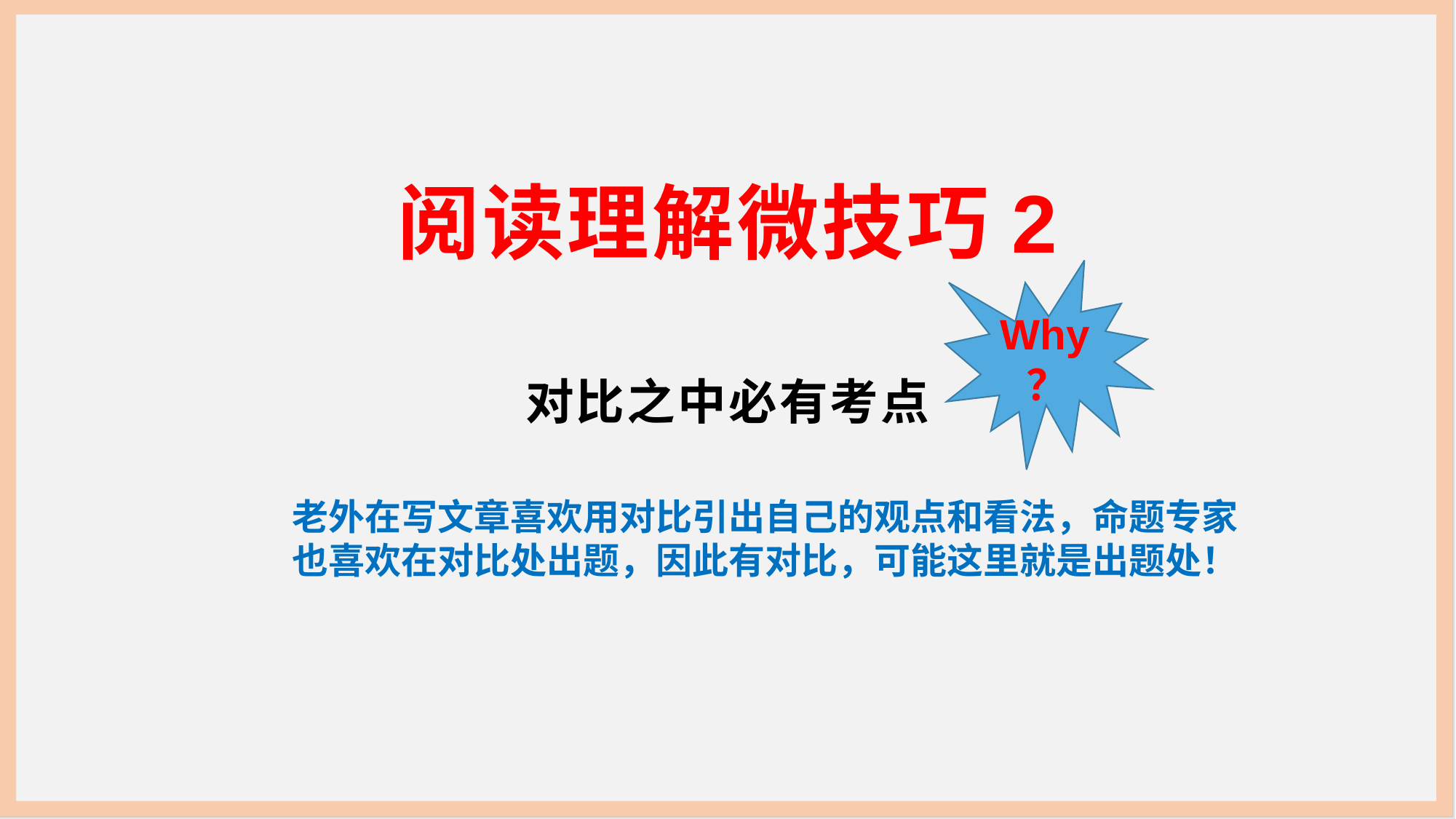

# 阅读理解微技巧2
Why？
对比之中必有考点
老外在写文章喜欢用对比引出自己的观点和看法，命题专家也喜欢在对比处出题，因此有对比，可能这里就是出题处！